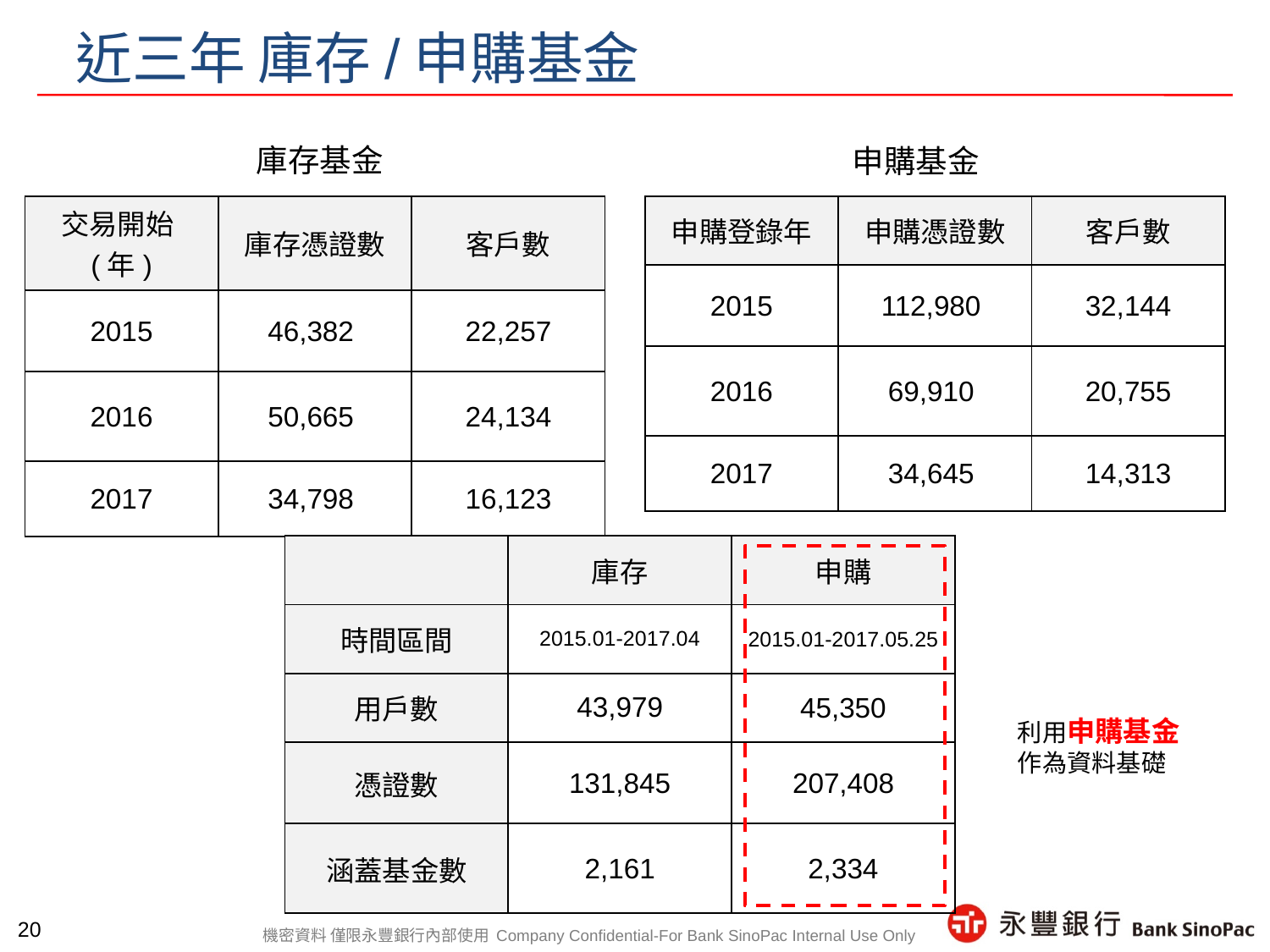

# 近三年 庫存/申購基金
庫存基金
申購基金
| 交易開始(年) | 庫存憑證數 | 客戶數 |
| --- | --- | --- |
| 2015 | 46,382 | 22,257 |
| 2016 | 50,665 | 24,134 |
| 2017 | 34,798 | 16,123 |
| 申購登錄年 | 申購憑證數 | 客戶數 |
| --- | --- | --- |
| 2015 | 112,980 | 32,144 |
| 2016 | 69,910 | 20,755 |
| 2017 | 34,645 | 14,313 |
|  | 庫存 | 申購 |
| --- | --- | --- |
| 時間區間 | 2015.01-2017.04 | 2015.01-2017.05.25 |
| 用戶數 | 43,979 | 45,350 |
| 憑證數 | 131,845 | 207,408 |
| 涵蓋基金數 | 2,161 | 2,334 |

利用申購基金
作為資料基礎